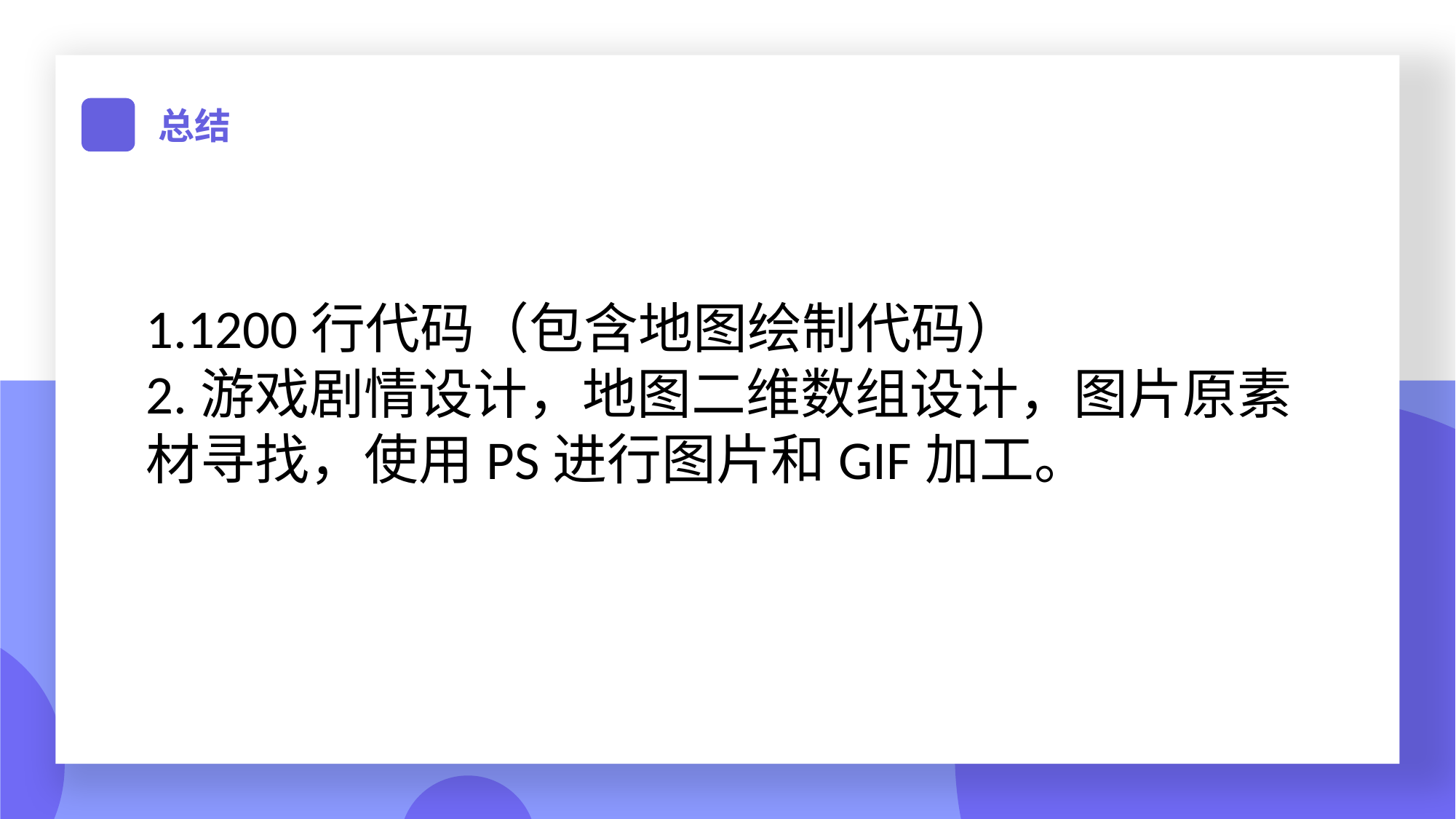

总结
1.1200行代码（包含地图绘制代码）
2.游戏剧情设计，地图二维数组设计，图片原素材寻找，使用PS进行图片和GIF加工。